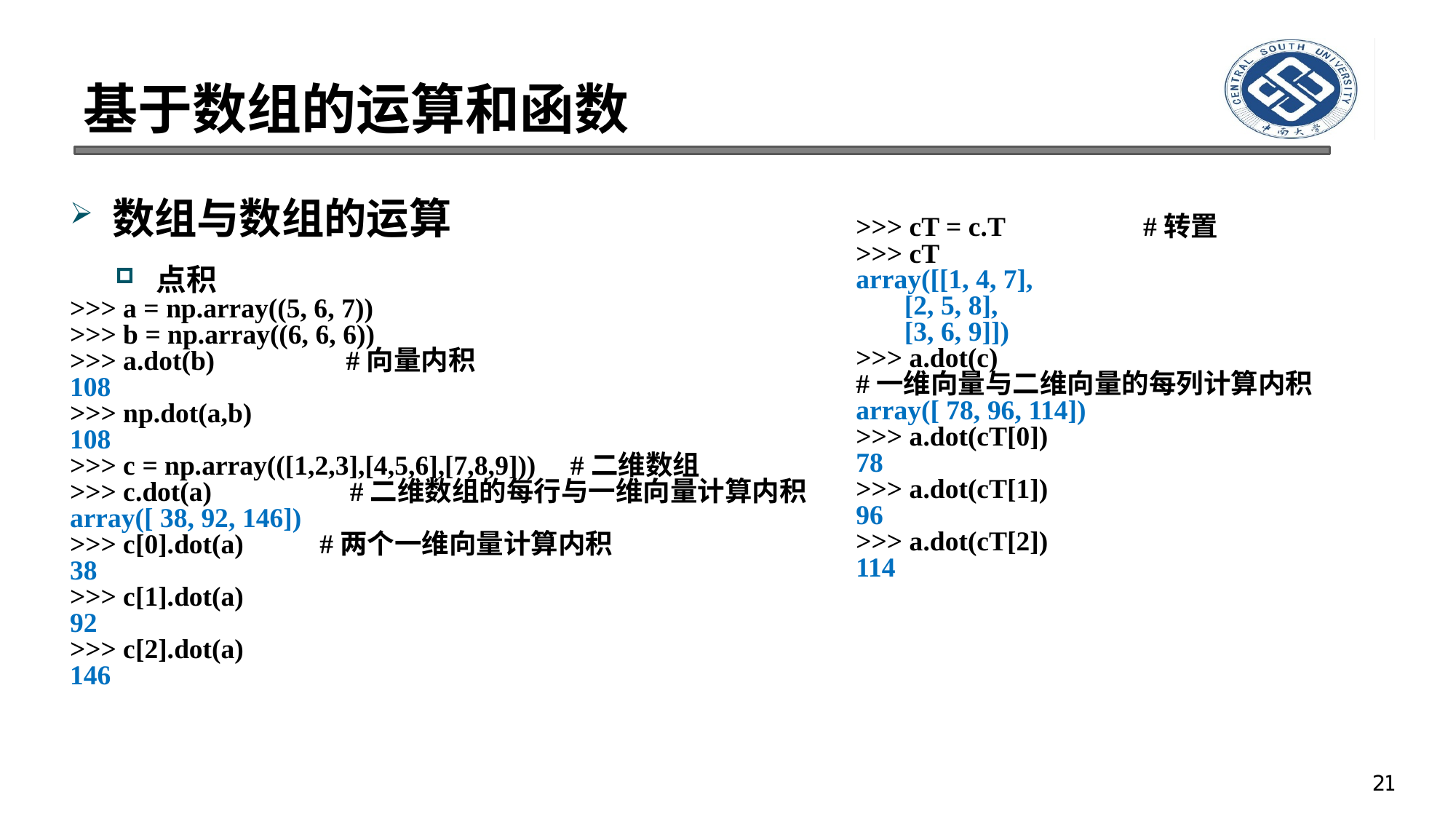

# 基于数组的运算和函数
数组与数组的运算
点积
>>> a = np.array((5, 6, 7))
>>> b = np.array((6, 6, 6))
>>> a.dot(b)                   #向量内积
108
>>> np.dot(a,b)
108
>>> c = np.array(([1,2,3],[4,5,6],[7,8,9]))     #二维数组
>>> c.dot(a)                    #二维数组的每行与一维向量计算内积
array([ 38, 92, 146])
>>> c[0].dot(a)           #两个一维向量计算内积
38
>>> c[1].dot(a)
92
>>> c[2].dot(a)
146

>>> cT = c.T                    #转置
>>> cT
array([[1, 4, 7],
       [2, 5, 8],
       [3, 6, 9]])
>>> a.dot(c)
#一维向量与二维向量的每列计算内积
array([ 78, 96, 114])
>>> a.dot(cT[0])
78
>>> a.dot(cT[1])
96
>>> a.dot(cT[2])
114

21